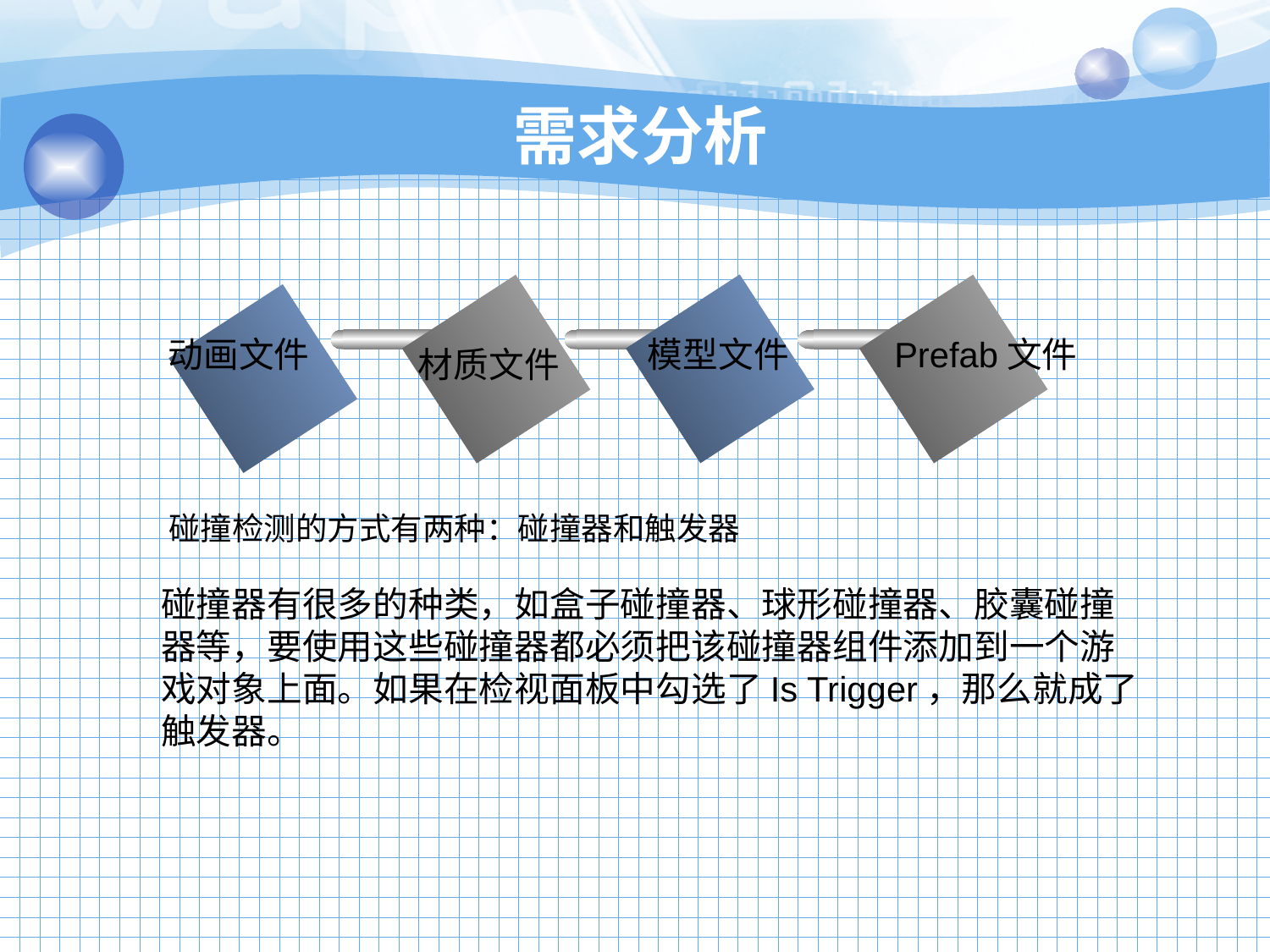

# 需求分析

动画文件
模型文件
Prefab文件
材质文件
   碰撞检测的方式有两种：碰撞器和触发器
碰撞器有很多的种类，如盒子碰撞器、球形碰撞器、胶囊碰撞器等，要使用这些碰撞器都必须把该碰撞器组件添加到一个游戏对象上面。如果在检视面板中勾选了Is Trigger，那么就成了触发器。